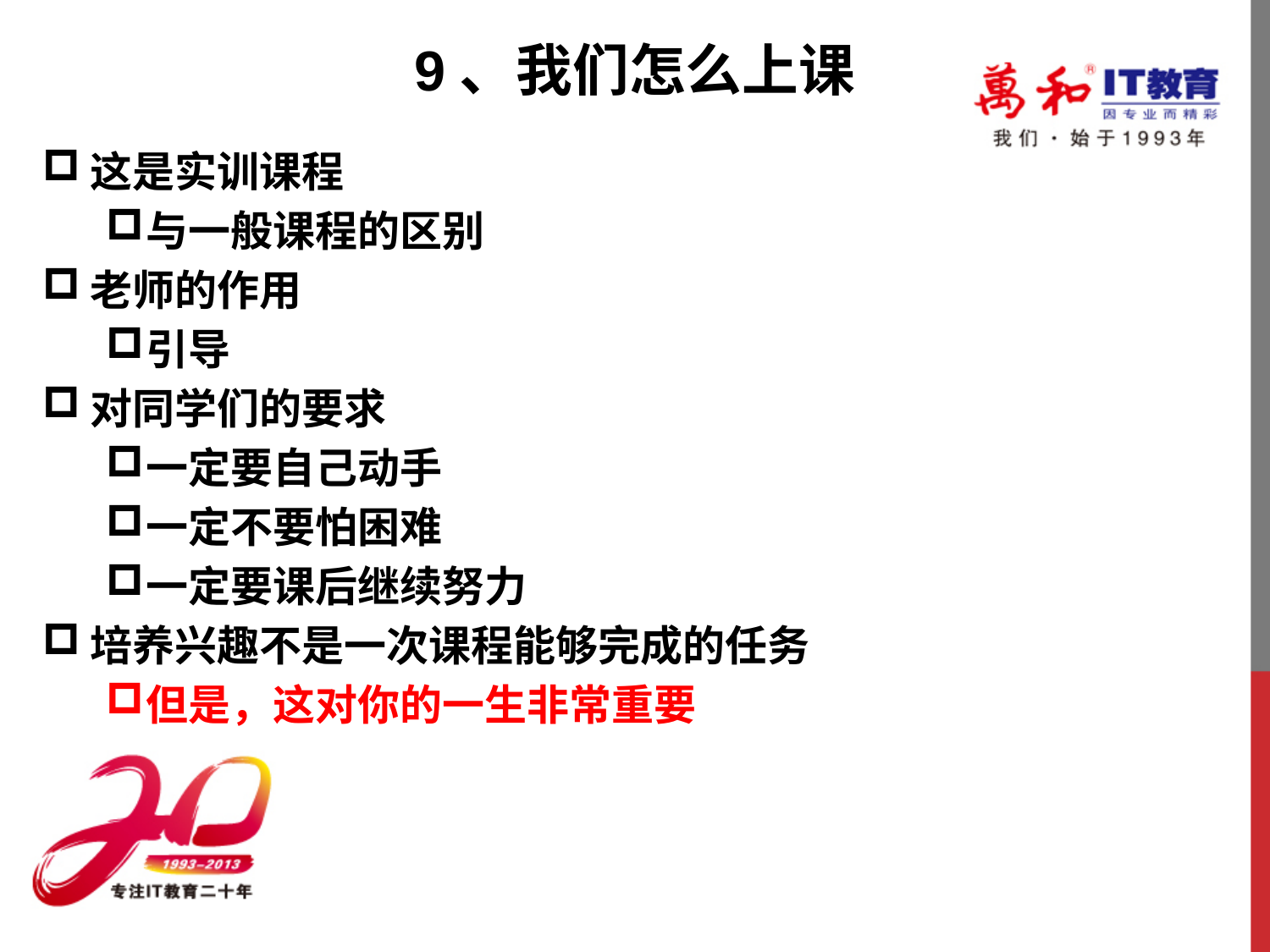

# 9、我们怎么上课
这是实训课程
与一般课程的区别
老师的作用
引导
对同学们的要求
一定要自己动手
一定不要怕困难
一定要课后继续努力
培养兴趣不是一次课程能够完成的任务
但是，这对你的一生非常重要